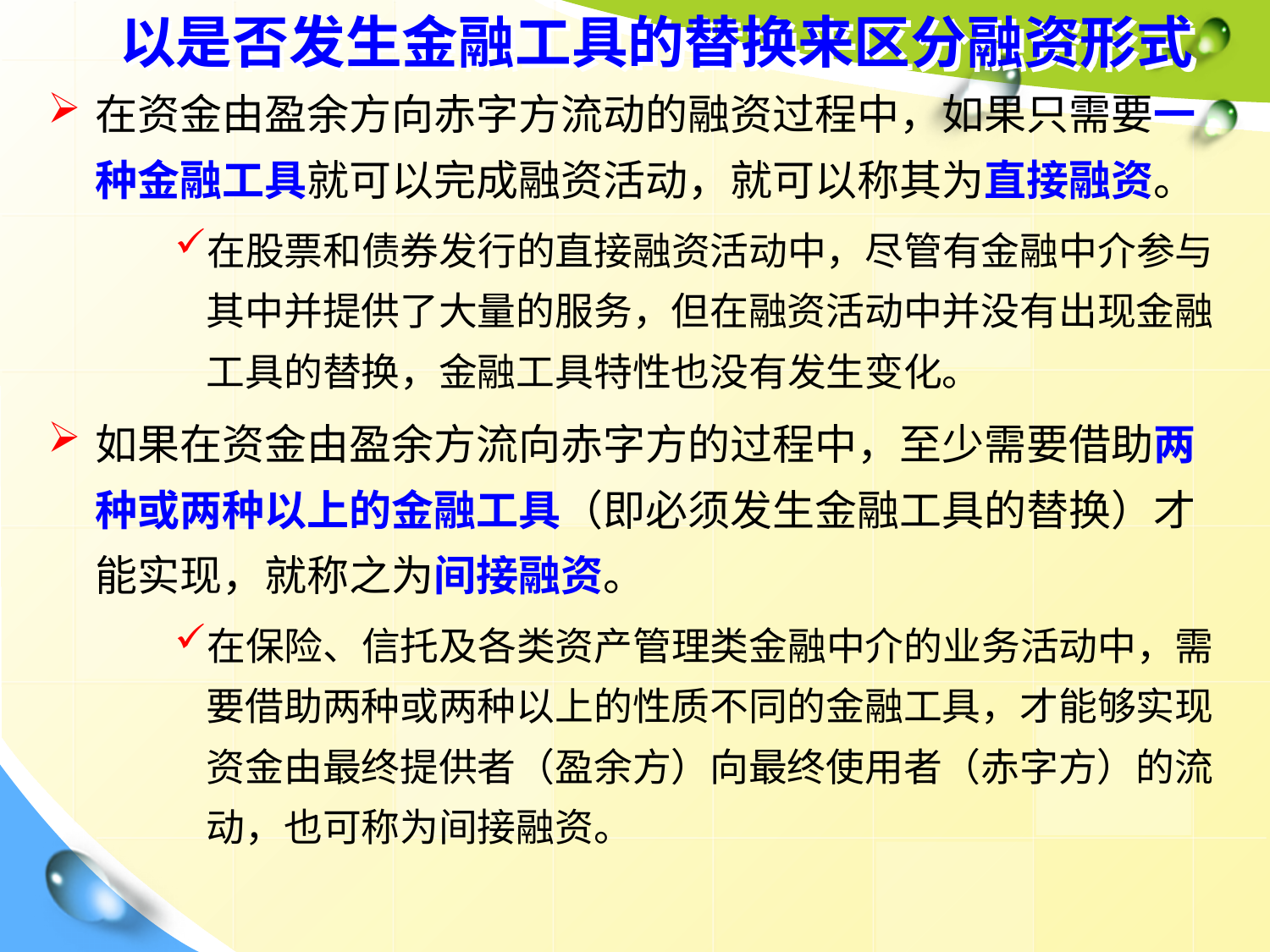

# 以是否发生金融工具的替换来区分融资形式
在资金由盈余方向赤字方流动的融资过程中，如果只需要一种金融工具就可以完成融资活动，就可以称其为直接融资。
在股票和债券发行的直接融资活动中，尽管有金融中介参与其中并提供了大量的服务，但在融资活动中并没有出现金融工具的替换，金融工具特性也没有发生变化。
如果在资金由盈余方流向赤字方的过程中，至少需要借助两种或两种以上的金融工具（即必须发生金融工具的替换）才能实现，就称之为间接融资。
在保险、信托及各类资产管理类金融中介的业务活动中，需要借助两种或两种以上的性质不同的金融工具，才能够实现资金由最终提供者（盈余方）向最终使用者（赤字方）的流动，也可称为间接融资。